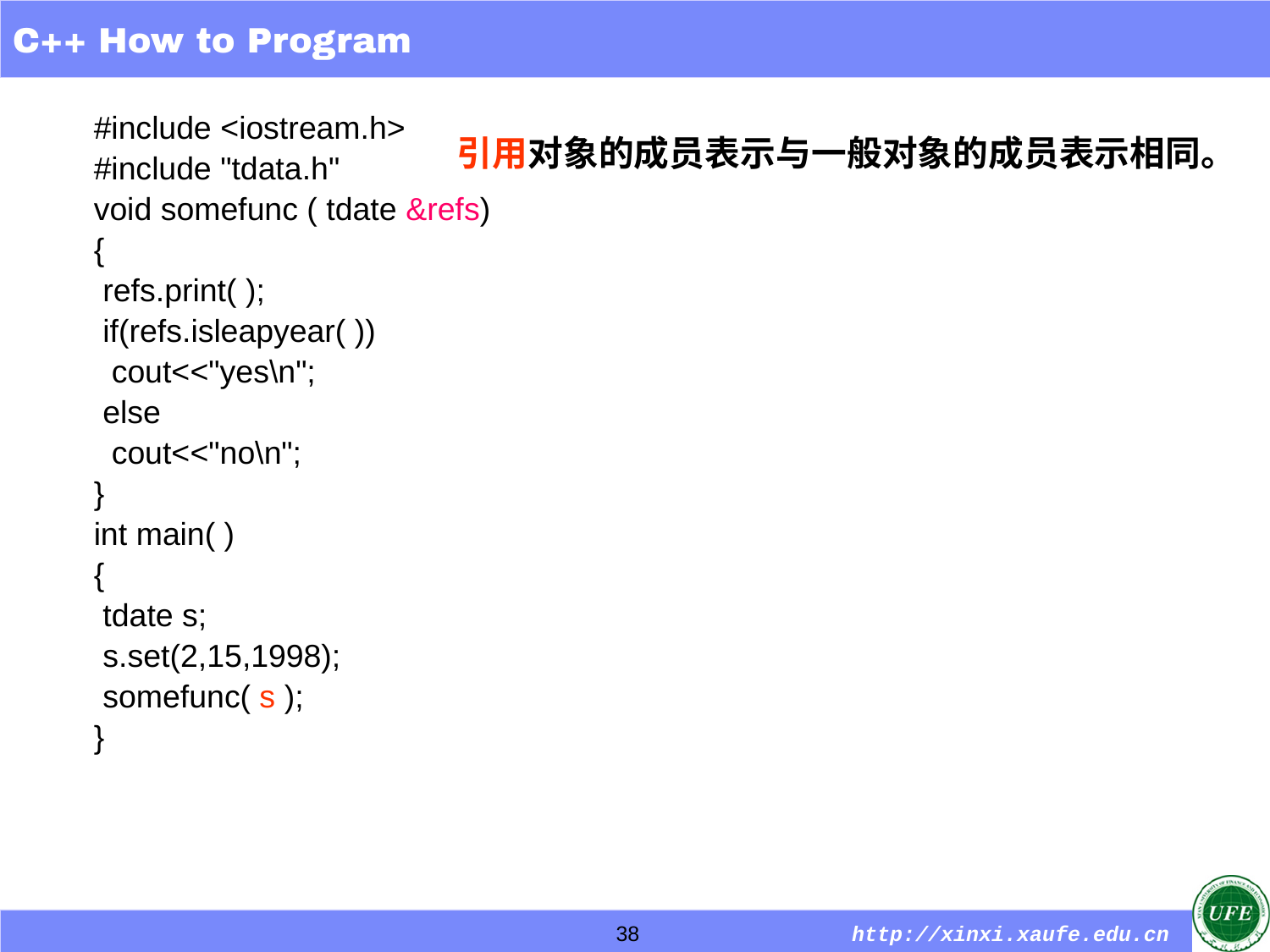

#include <iostream.h>
#include "tdata.h"
void somefunc ( tdate &refs)
{
 refs.print( );
 if(refs.isleapyear( ))
  cout<<"yes\n";
 else
  cout<<"no\n";
}
int main( )
{
 tdate s;
 s.set(2,15,1998);
 somefunc( s );
}
引用对象的成员表示与一般对象的成员表示相同。
38